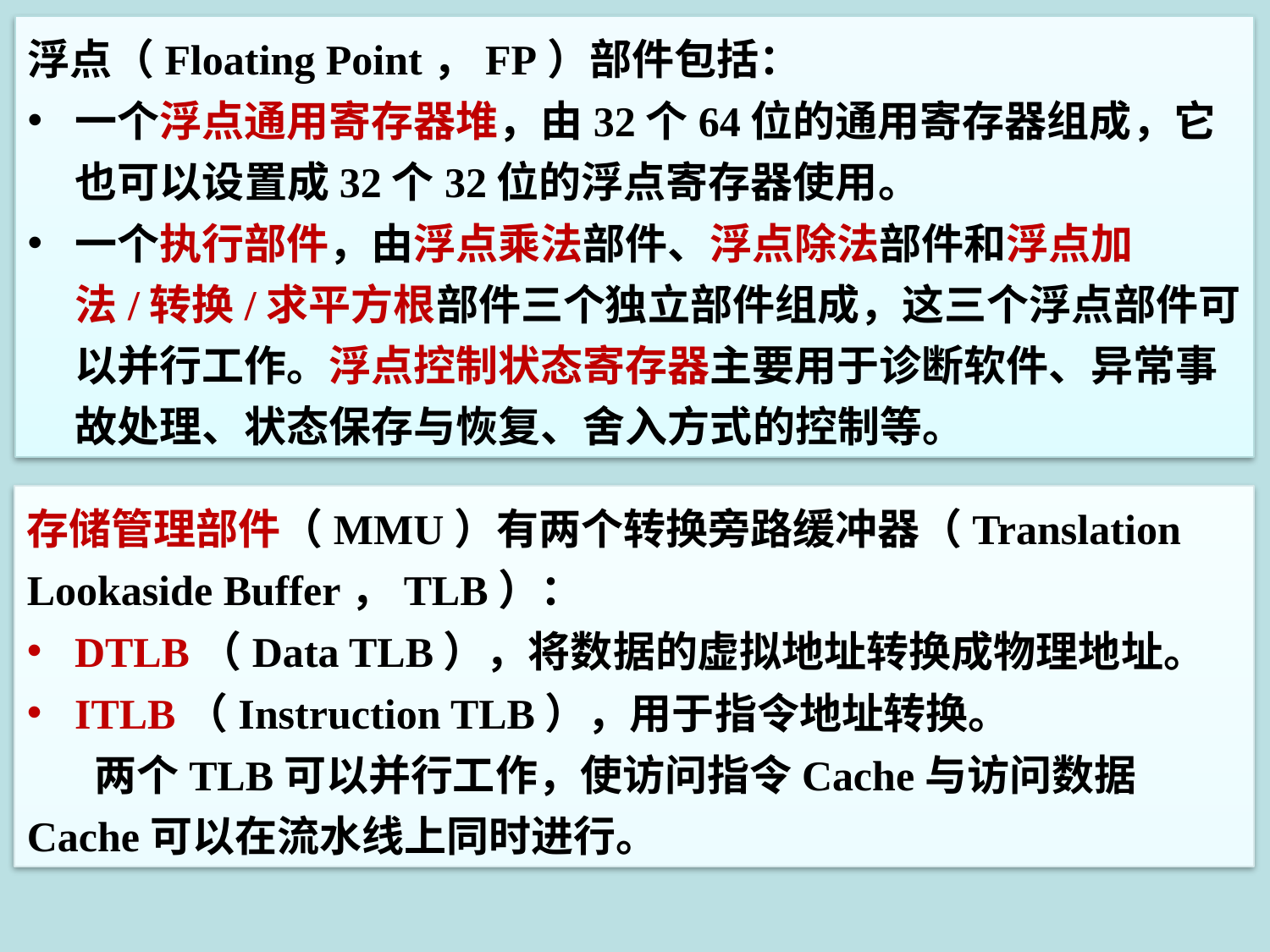

浮点（Floating Point，FP）部件包括：
一个浮点通用寄存器堆，由32个64位的通用寄存器组成，它也可以设置成32个32位的浮点寄存器使用。
一个执行部件，由浮点乘法部件、浮点除法部件和浮点加法/转换/求平方根部件三个独立部件组成，这三个浮点部件可以并行工作。浮点控制状态寄存器主要用于诊断软件、异常事故处理、状态保存与恢复、舍入方式的控制等。
存储管理部件（MMU）有两个转换旁路缓冲器（Translation Lookaside Buffer，TLB）：
DTLB（Data TLB），将数据的虚拟地址转换成物理地址。
ITLB（Instruction TLB），用于指令地址转换。
      两个TLB可以并行工作，使访问指令Cache与访问数据Cache可以在流水线上同时进行。